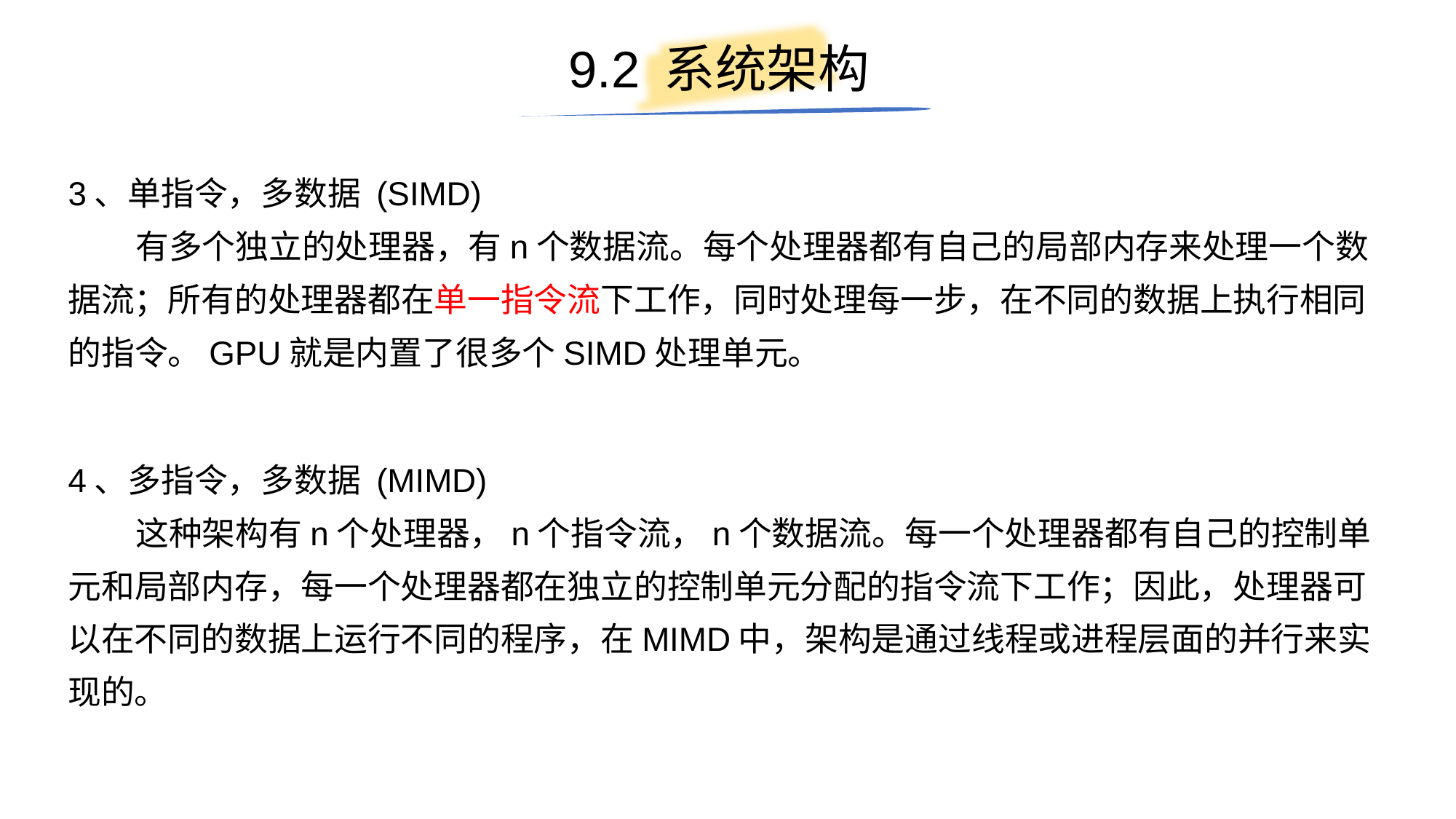

# 9.2 系统架构

3、单指令，多数据 (SIMD)
        有多个独立的处理器，有n个数据流。每个处理器都有自己的局部内存来处理一个数据流；所有的处理器都在单一指令流下工作，同时处理每一步，在不同的数据上执行相同的指令。GPU就是内置了很多个SIMD处理单元。
4、多指令，多数据 (MIMD)
        这种架构有n个处理器，n个指令流，n个数据流。每一个处理器都有自己的控制单元和局部内存，每一个处理器都在独立的控制单元分配的指令流下工作；因此，处理器可以在不同的数据上运行不同的程序，在MIMD中，架构是通过线程或进程层面的并行来实现的。